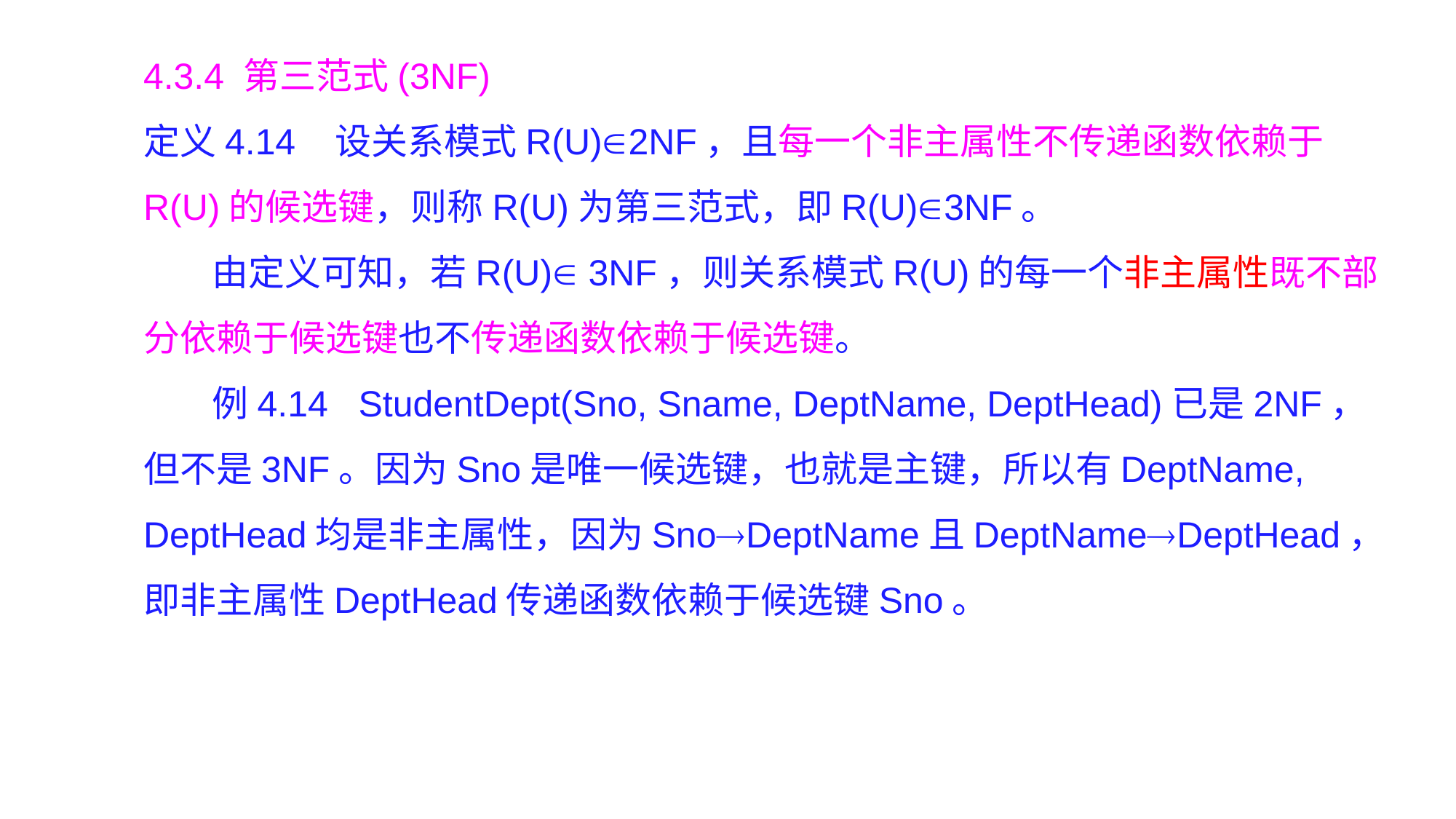

4.3.4 第三范式(3NF)
定义4.14   设关系模式R(U)∈2NF，且每一个非主属性不传递函数依赖于R(U)的候选键，则称R(U)为第三范式，即R(U)∈3NF。
由定义可知，若R(U)∈ 3NF，则关系模式R(U)的每一个非主属性既不部分依赖于候选键也不传递函数依赖于候选键。
例4.14   StudentDept(Sno, Sname, DeptName, DeptHead)已是2NF，但不是3NF。因为Sno是唯一候选键，也就是主键，所以有DeptName, DeptHead均是非主属性，因为Sno→DeptName且DeptName→DeptHead，即非主属性DeptHead传递函数依赖于候选键Sno。